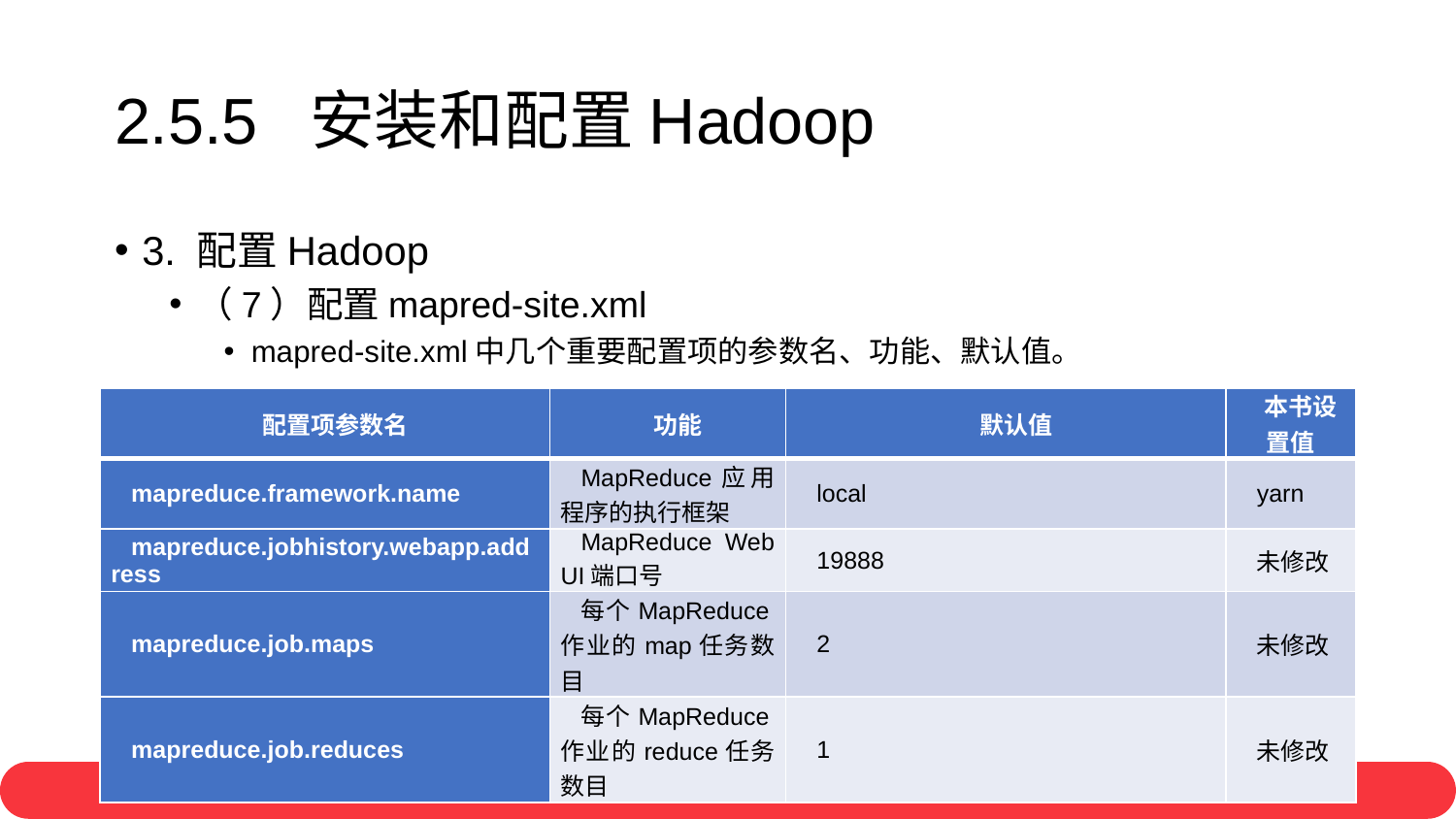

# 2.5.5  安装和配置Hadoop
3. 配置Hadoop
（7）配置mapred-site.xml
mapred-site.xml中几个重要配置项的参数名、功能、默认值。
| 配置项参数名 | 功能 | 默认值 | 本书设置值 |
| --- | --- | --- | --- |
| mapreduce.framework.name | MapReduce应用程序的执行框架 | local | yarn |
| mapreduce.jobhistory.webapp.address | MapReduce Web UI端口号 | 19888 | 未修改 |
| mapreduce.job.maps | 每个MapReduce作业的map任务数目 | 2 | 未修改 |
| mapreduce.job.reduces | 每个MapReduce作业的reduce任务数目 | 1 | 未修改 |